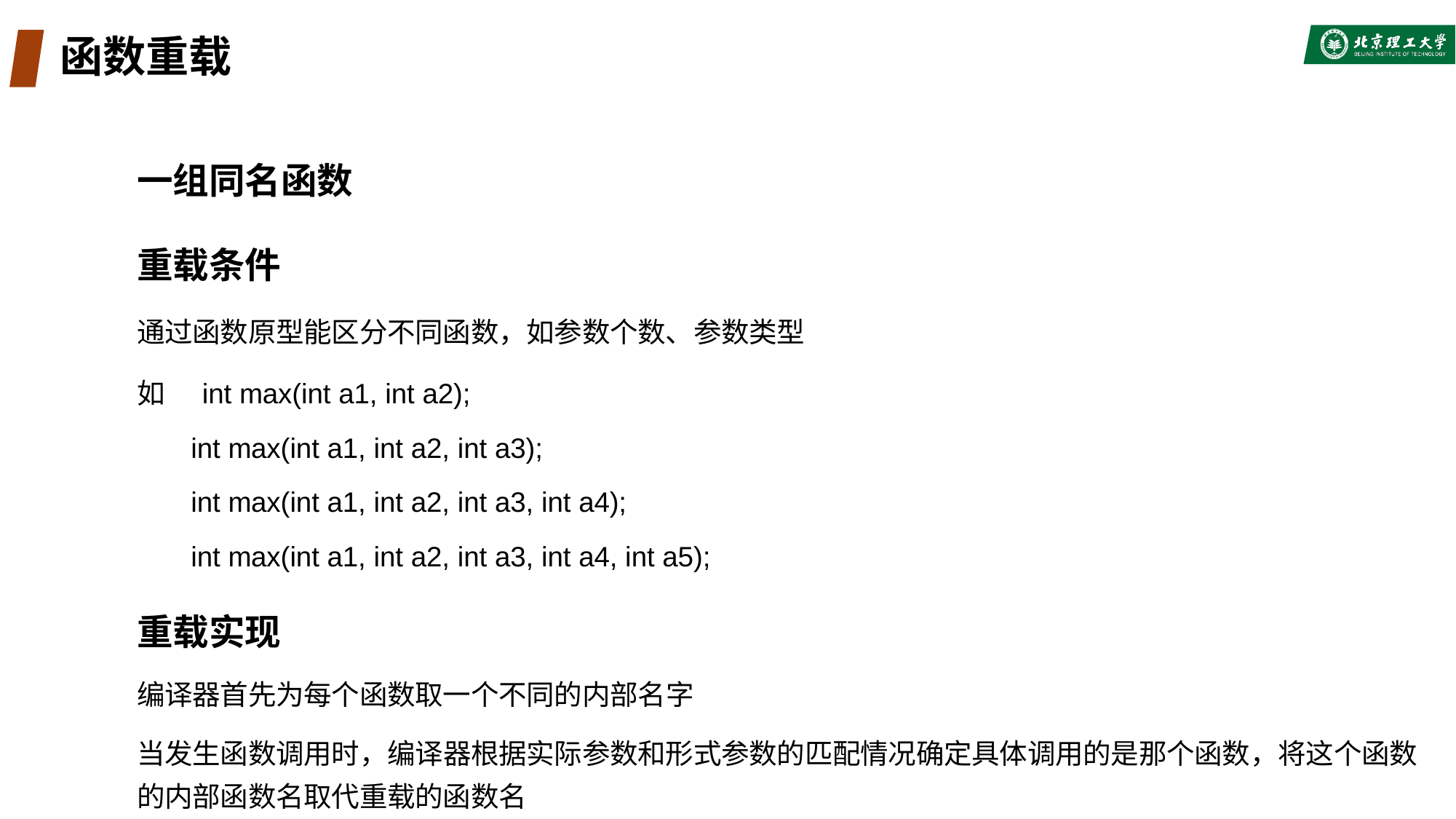

# 函数重载
一组同名函数
重载条件
通过函数原型能区分不同函数，如参数个数、参数类型
如     int max(int a1, int a2);
int max(int a1, int a2, int a3);
int max(int a1, int a2, int a3, int a4);
int max(int a1, int a2, int a3, int a4, int a5);
重载实现
编译器首先为每个函数取一个不同的内部名字
当发生函数调用时，编译器根据实际参数和形式参数的匹配情况确定具体调用的是那个函数，将这个函数的内部函数名取代重载的函数名